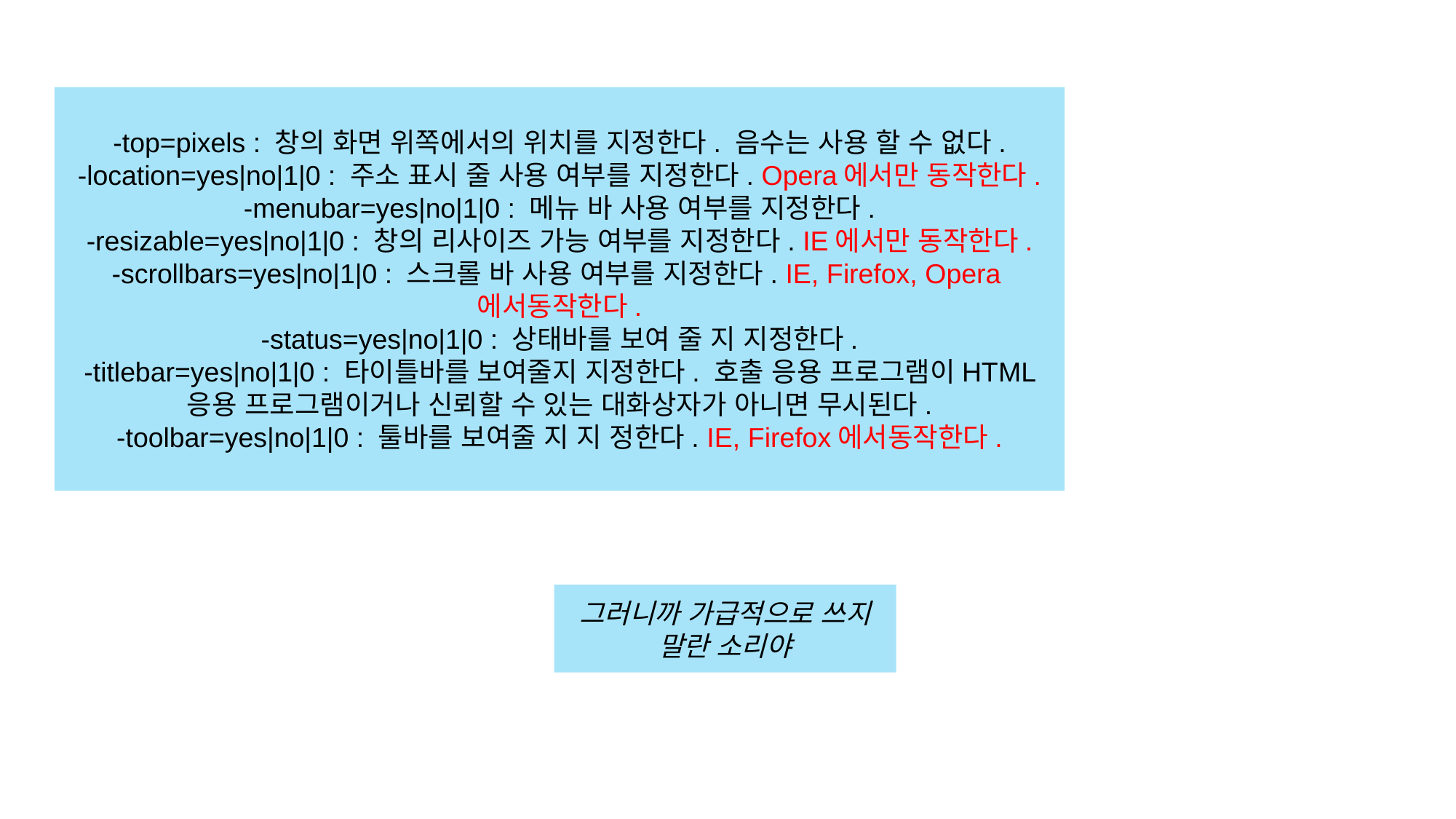

-top=pixels : 창의 화면 위쪽에서의 위치를 지정한다. 음수는 사용 할 수 없다.
-location=yes|no|1|0 : 주소 표시 줄 사용 여부를 지정한다. Opera에서만 동작한다.
-menubar=yes|no|1|0 : 메뉴 바 사용 여부를 지정한다.
-resizable=yes|no|1|0 : 창의 리사이즈 가능 여부를 지정한다. IE에서만 동작한다.
-scrollbars=yes|no|1|0 : 스크롤 바 사용 여부를 지정한다. IE, Firefox, Opera에서동작한다.
-status=yes|no|1|0 : 상태바를 보여 줄 지 지정한다.
-titlebar=yes|no|1|0 : 타이틀바를 보여줄지 지정한다. 호출 응용 프로그램이HTML 응용 프로그램이거나 신뢰할 수 있는 대화상자가 아니면 무시된다.
-toolbar=yes|no|1|0 : 툴바를 보여줄 지 지 정한다. IE, Firefox에서동작한다.
그러니까 가급적으로 쓰지 말란 소리야